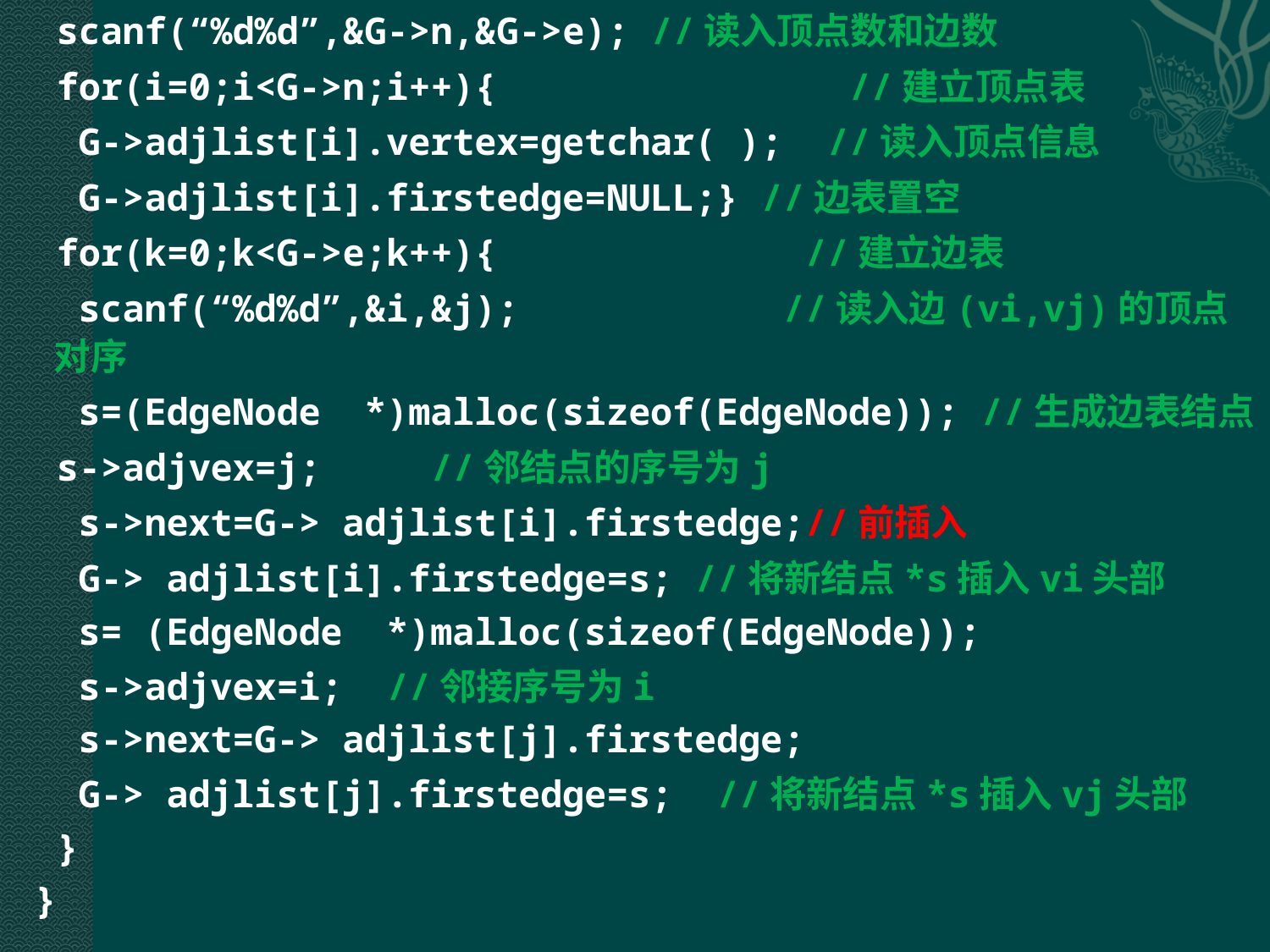

scanf(“%d%d”,&G->n,&G->e); //读入顶点数和边数
  for(i=0;i<G->n;i++){                //建立顶点表
   G->adjlist[i].vertex=getchar( );  //读入顶点信息
   G->adjlist[i].firstedge=NULL;} //边表置空
  for(k=0;k<G->e;k++){              //建立边表
   scanf(“%d%d”,&i,&j);            //读入边(vi,vj)的顶点对序
   s=(EdgeNode  *)malloc(sizeof(EdgeNode)); //生成边表结点
  s->adjvex=j;     //邻结点的序号为j
   s->next=G-> adjlist[i].firstedge;//前插入
   G-> adjlist[i].firstedge=s; //将新结点*s插入vi头部
   s= (EdgeNode  *)malloc(sizeof(EdgeNode));
   s->adjvex=i;  //邻接序号为i
   s->next=G-> adjlist[j].firstedge;
   G-> adjlist[j].firstedge=s;  //将新结点*s插入vj头部
  }
 }